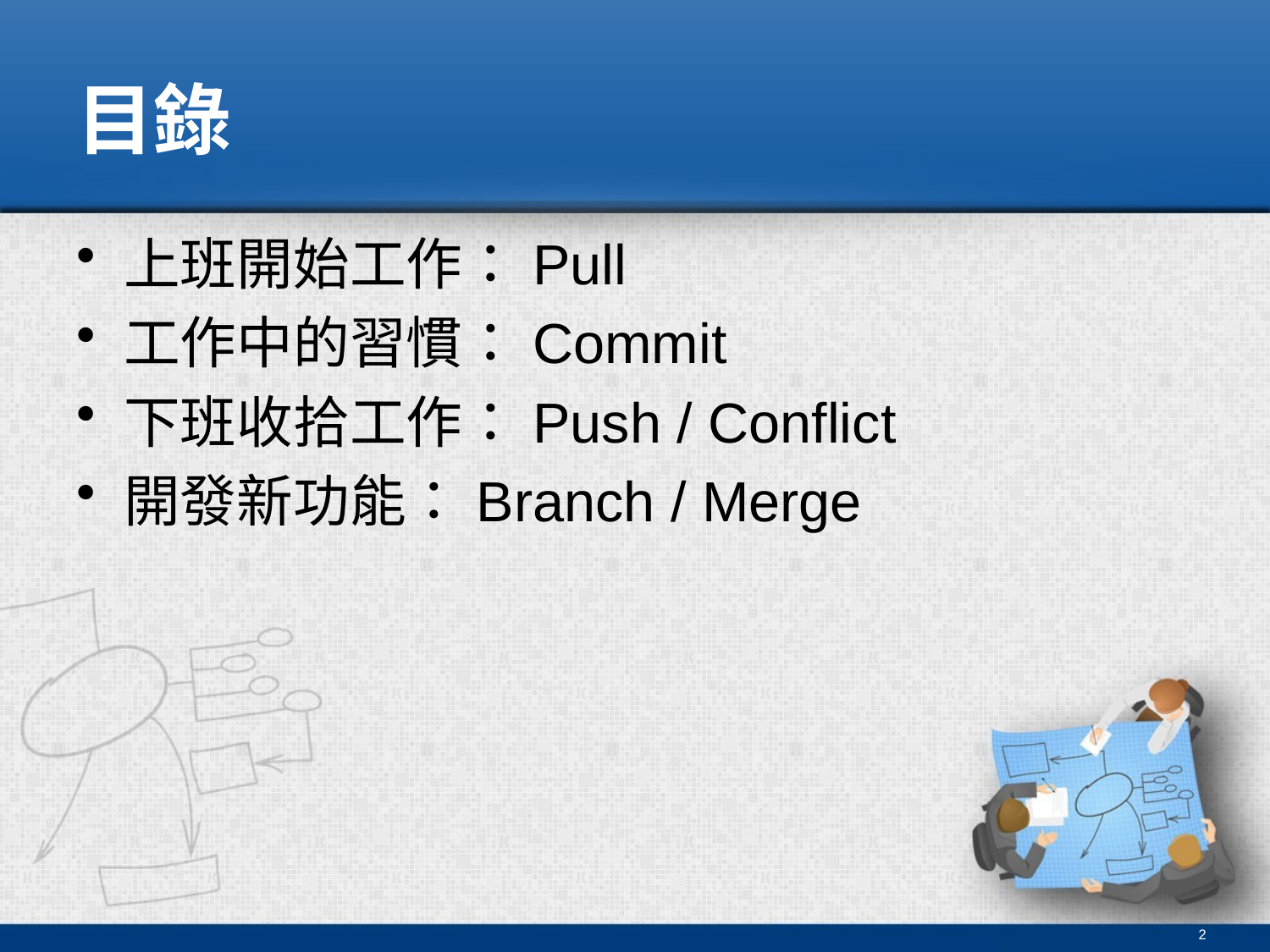

# 目錄
上班開始工作：Pull
工作中的習慣：Commit
下班收拾工作：Push / Conflict
開發新功能：Branch / Merge
2